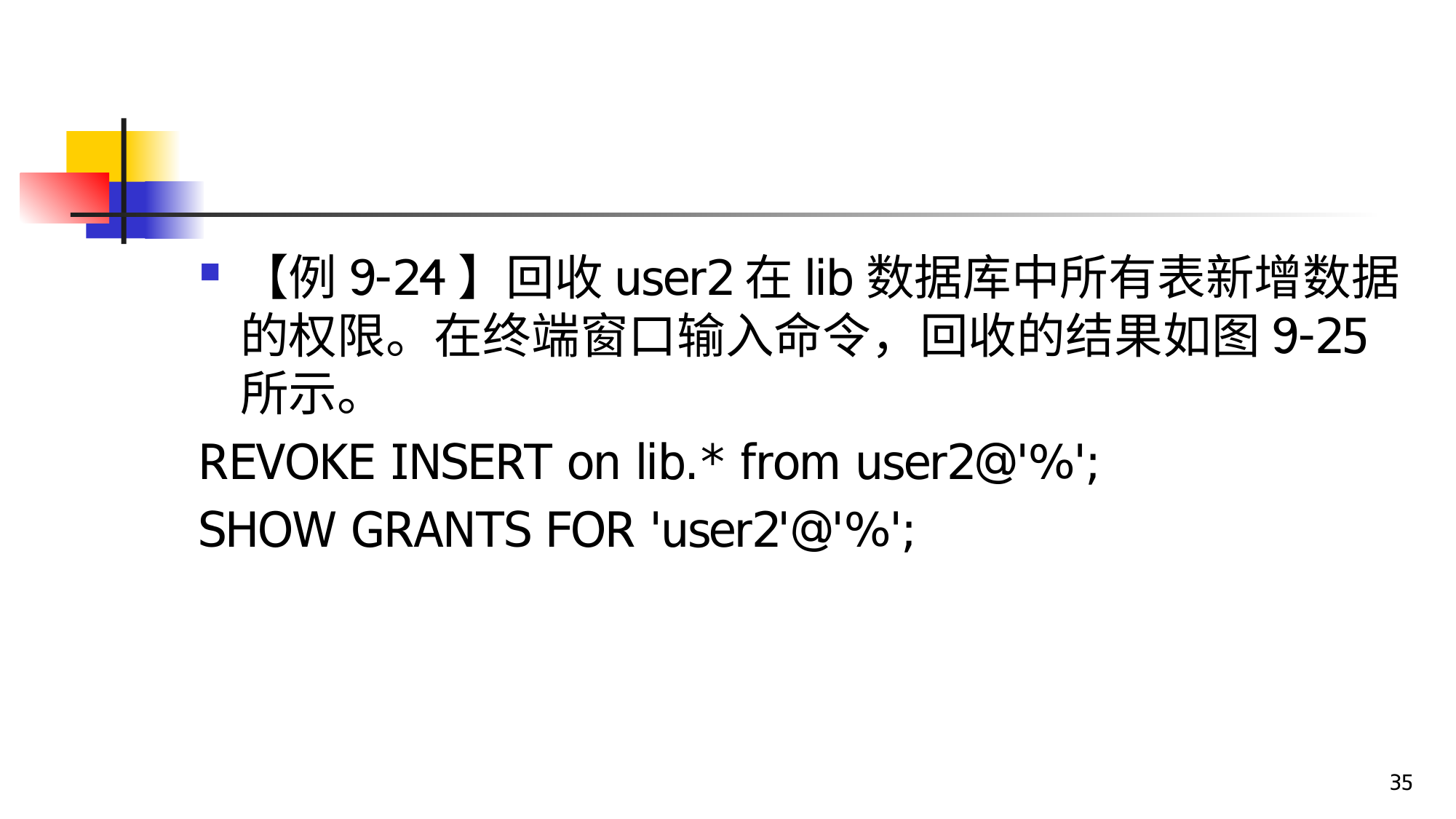

#
【例9-24】回收user2在lib数据库中所有表新增数据的权限。在终端窗口输入命令，回收的结果如图9-25所示。
REVOKE INSERT on lib.* from user2@'%';
SHOW GRANTS FOR 'user2'@'%';
35